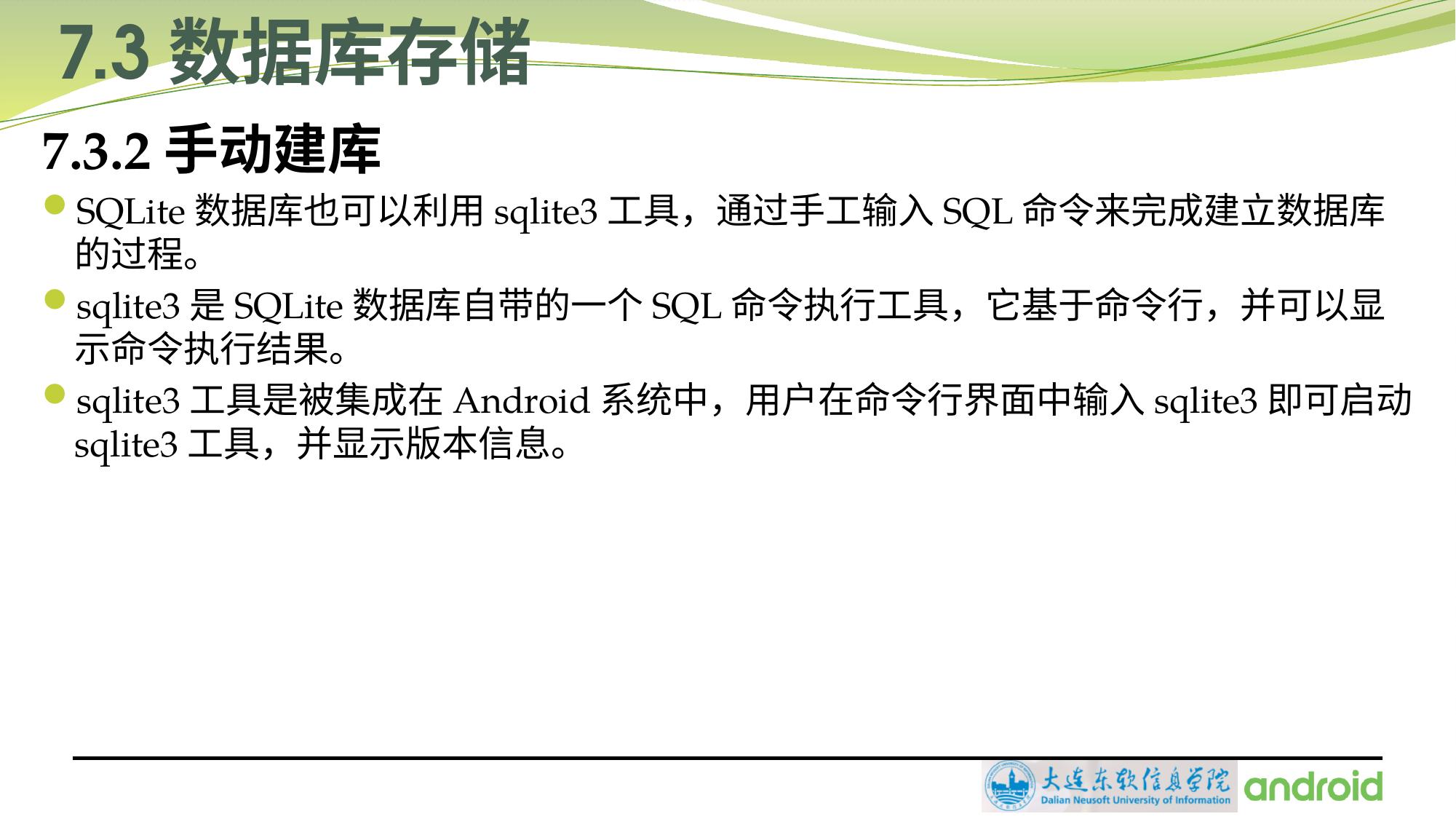

# 7.3数据库存储
7.3.2手动建库
SQLite数据库也可以利用sqlite3工具，通过手工输入SQL命令来完成建立数据库的过程。
sqlite3是SQLite数据库自带的一个SQL命令执行工具，它基于命令行，并可以显示命令执行结果。
sqlite3工具是被集成在Android系统中，用户在命令行界面中输入sqlite3即可启动sqlite3工具，并显示版本信息。